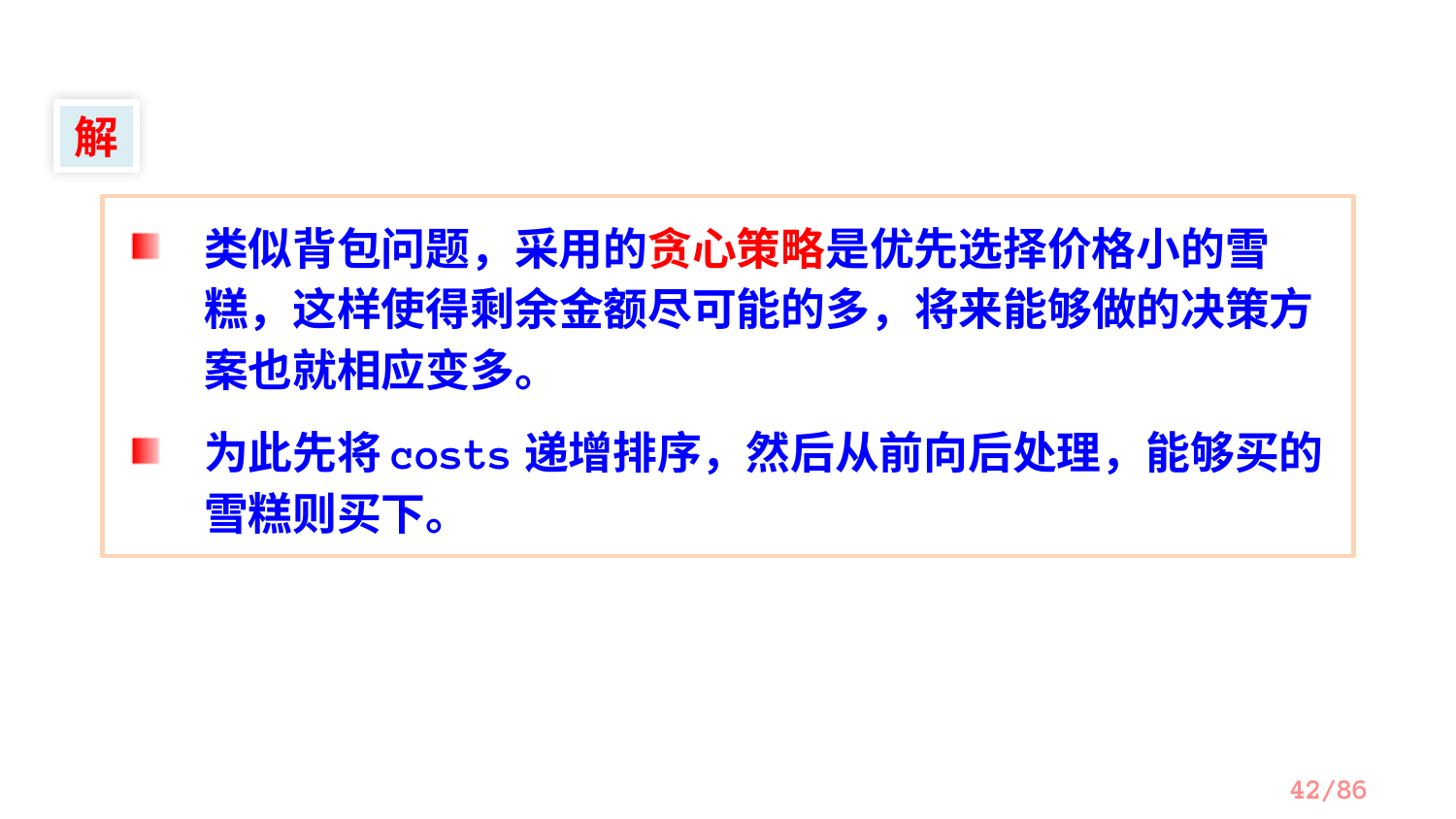

解
类似背包问题，采用的贪心策略是优先选择价格小的雪糕，这样使得剩余金额尽可能的多，将来能够做的决策方案也就相应变多。
为此先将costs递增排序，然后从前向后处理，能够买的雪糕则买下。
42/86